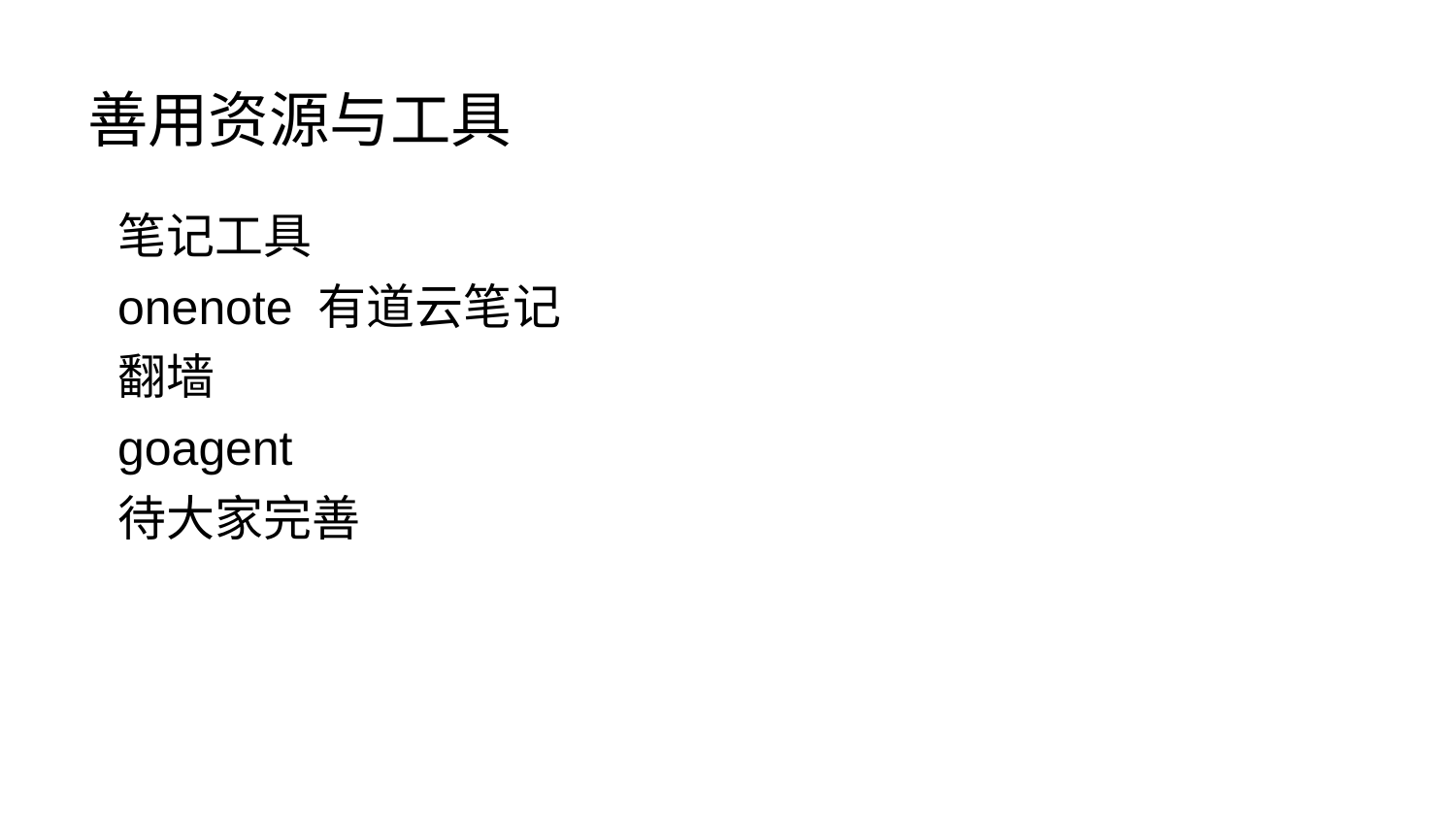

# 善用资源与工具
笔记工具
onenote 有道云笔记
翻墙
goagent
待大家完善